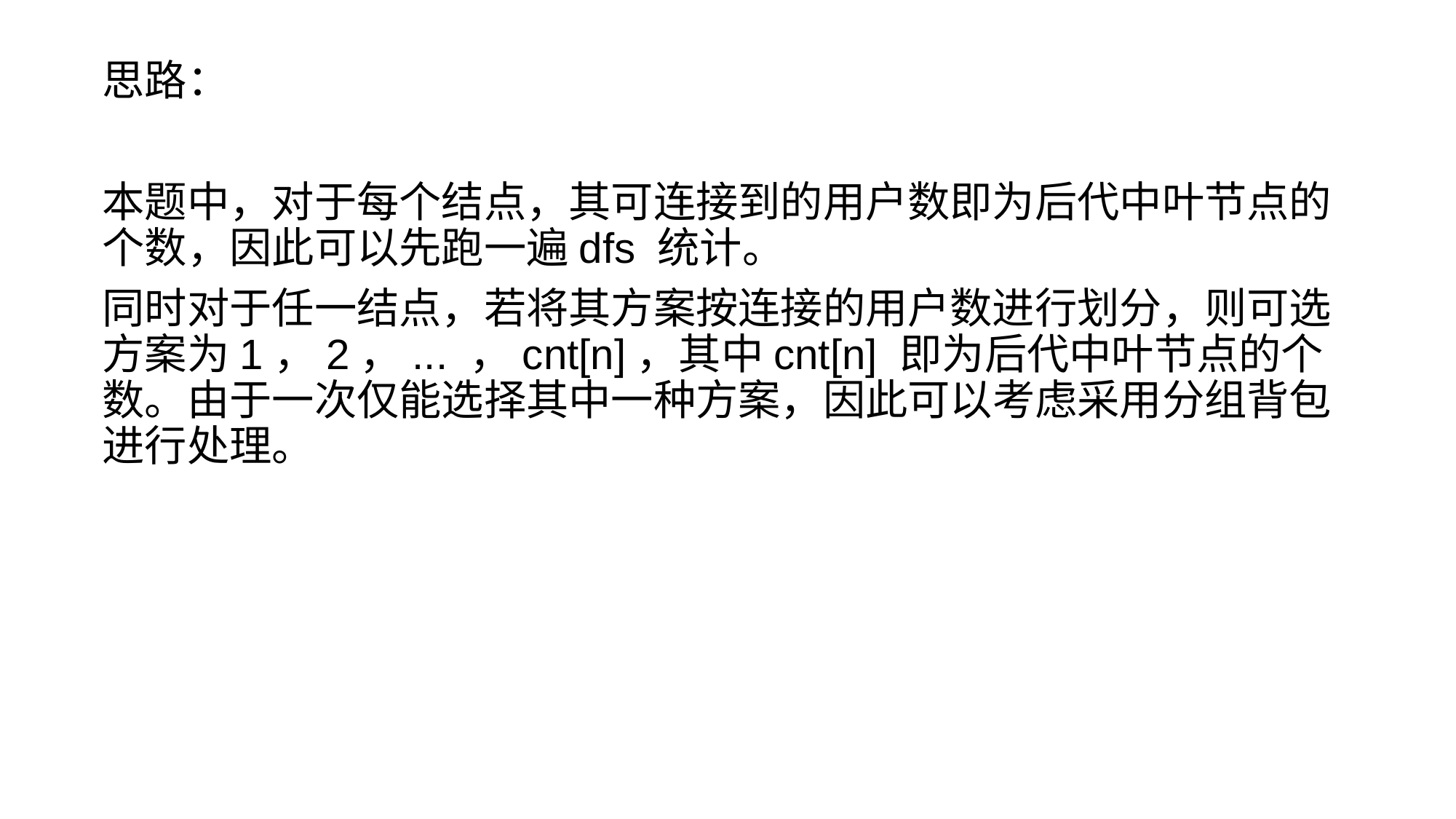

思路：

本题中，对于每个结点，其可连接到的用户数即为后代中叶节点的个数，因此可以先跑一遍dfs 统计。
同时对于任一结点，若将其方案按连接的用户数进行划分，则可选方案为1，2，... ，cnt[n]，其中cnt[n] 即为后代中叶节点的个数。由于一次仅能选择其中一种方案，因此可以考虑采用分组背包进行处理。